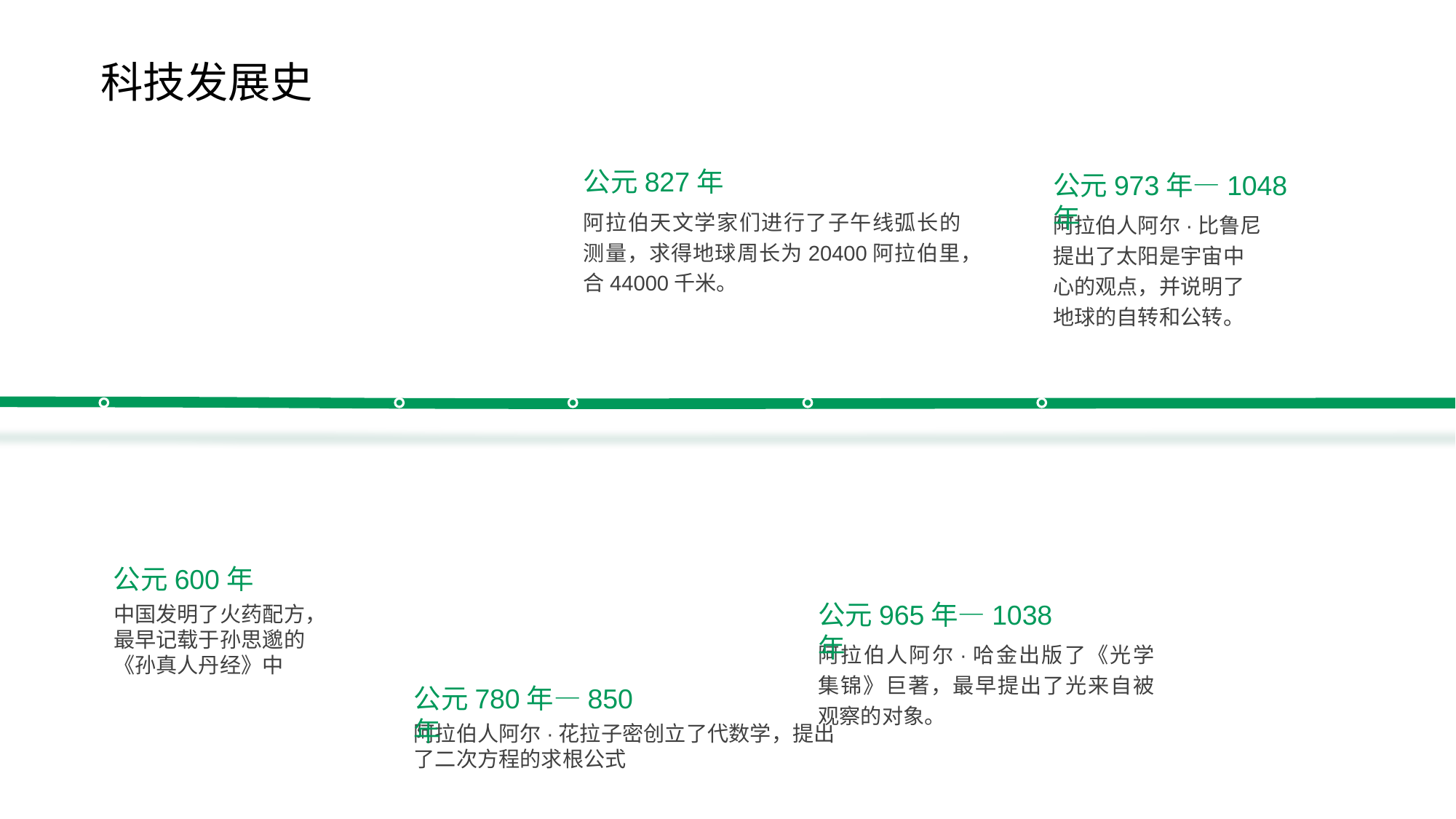

科技发展史
公元827年
公元973年—1048年

阿拉伯天文学家们进行了子午线弧长的测量，求得地球周长为20400阿拉伯里，合44000千米。
阿拉伯人阿尔·比鲁尼提出了太阳是宇宙中心的观点，并说明了地球的自转和公转。

公元600年
公元965年—1038年
中国发明了火药配方，最早记载于孙思邈的《孙真人丹经》中
阿拉伯人阿尔·哈金出版了《光学集锦》巨著，最早提出了光来自被观察的对象。
公元780年—850年
阿拉伯人阿尔·花拉子密创立了代数学，提出了二次方程的求根公式